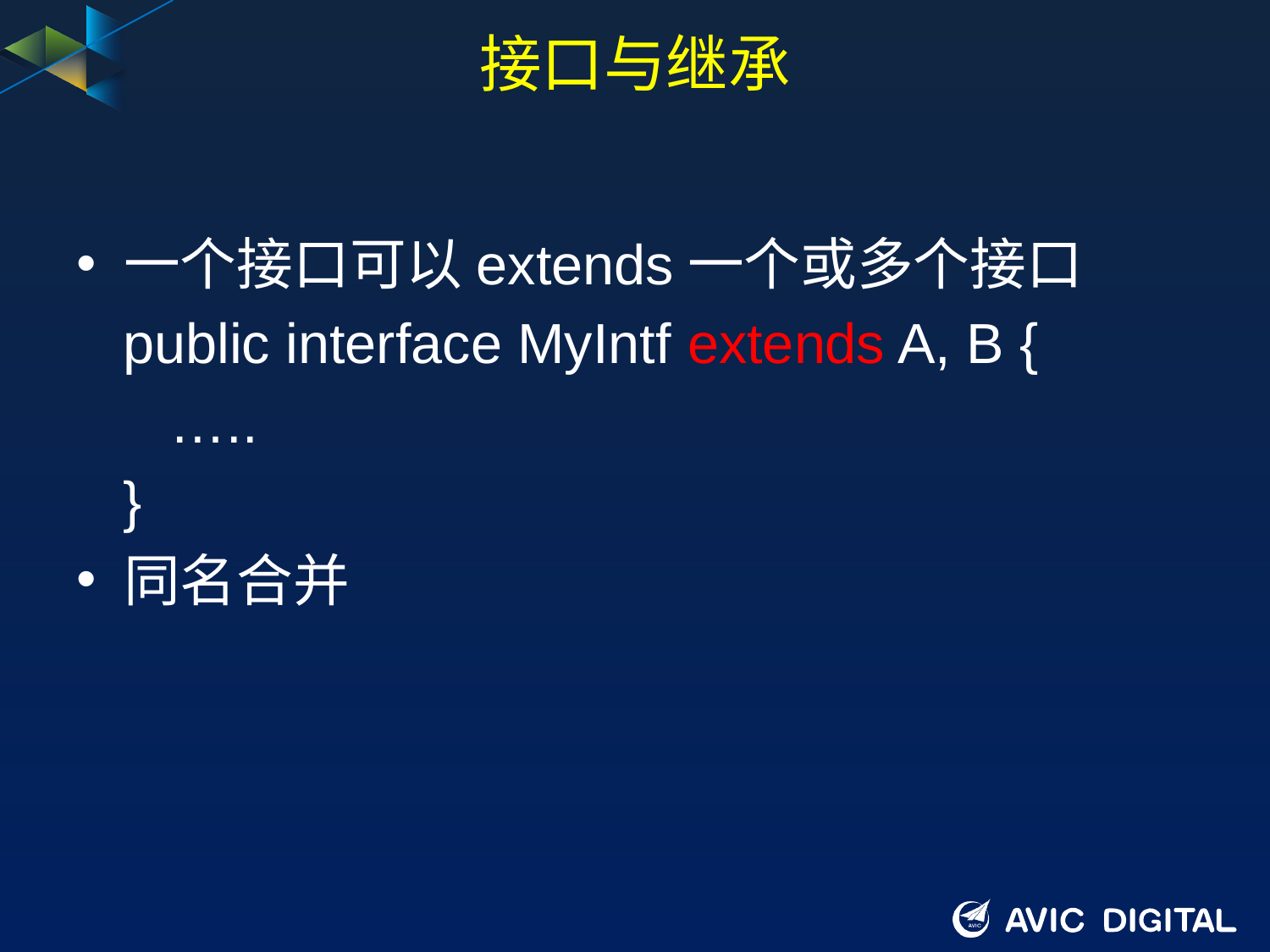

# 接口与继承
一个接口可以extends一个或多个接口
   public interface MyIntf extends A, B {
      …..
   }
同名合并